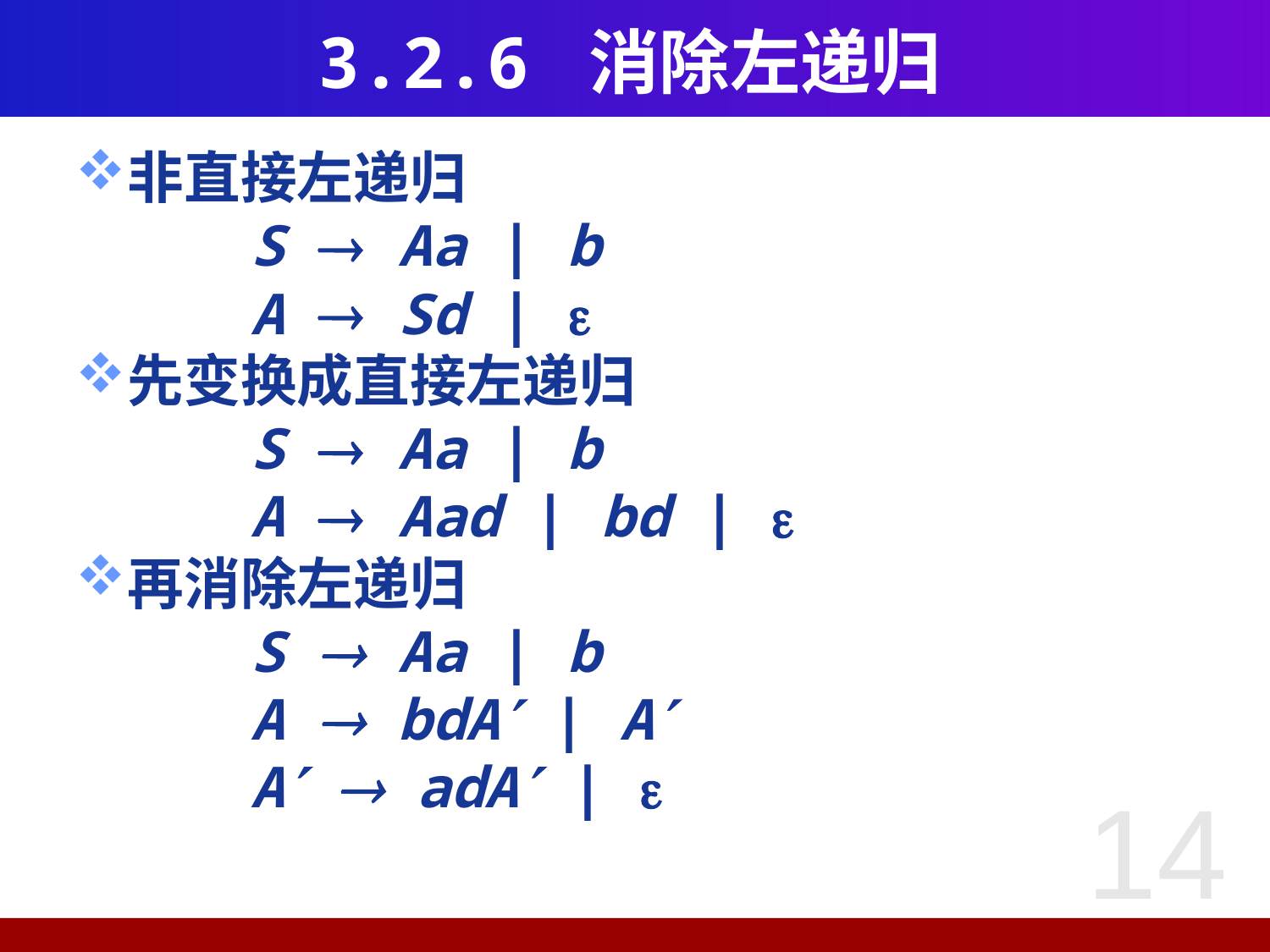

# 3.2.6 消除左递归
非直接左递归
		S → Aa | b
  	A → Sd | ε
先变换成直接左递归
		S → Aa | b
		A → Aad | bd | ε
再消除左递归
		S → Aa | b
		A → bdA′ | A′
		A′ → adA′ | ε
14